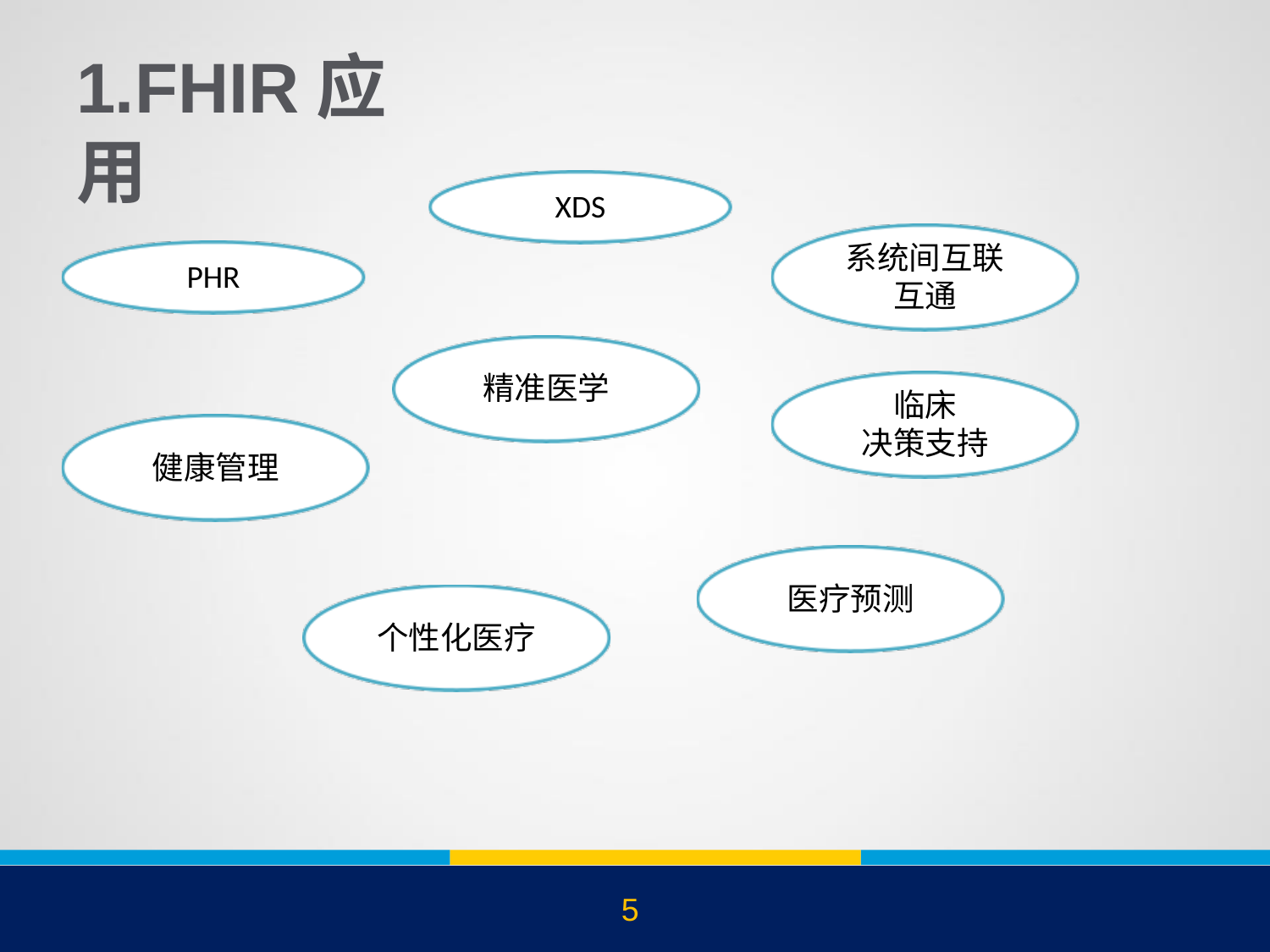

# 1.FHIR应用

XDS

系统间互联 互通

PHR

精准医学

临床 决策支持

健康管理

医疗预测

个性化医疗
5